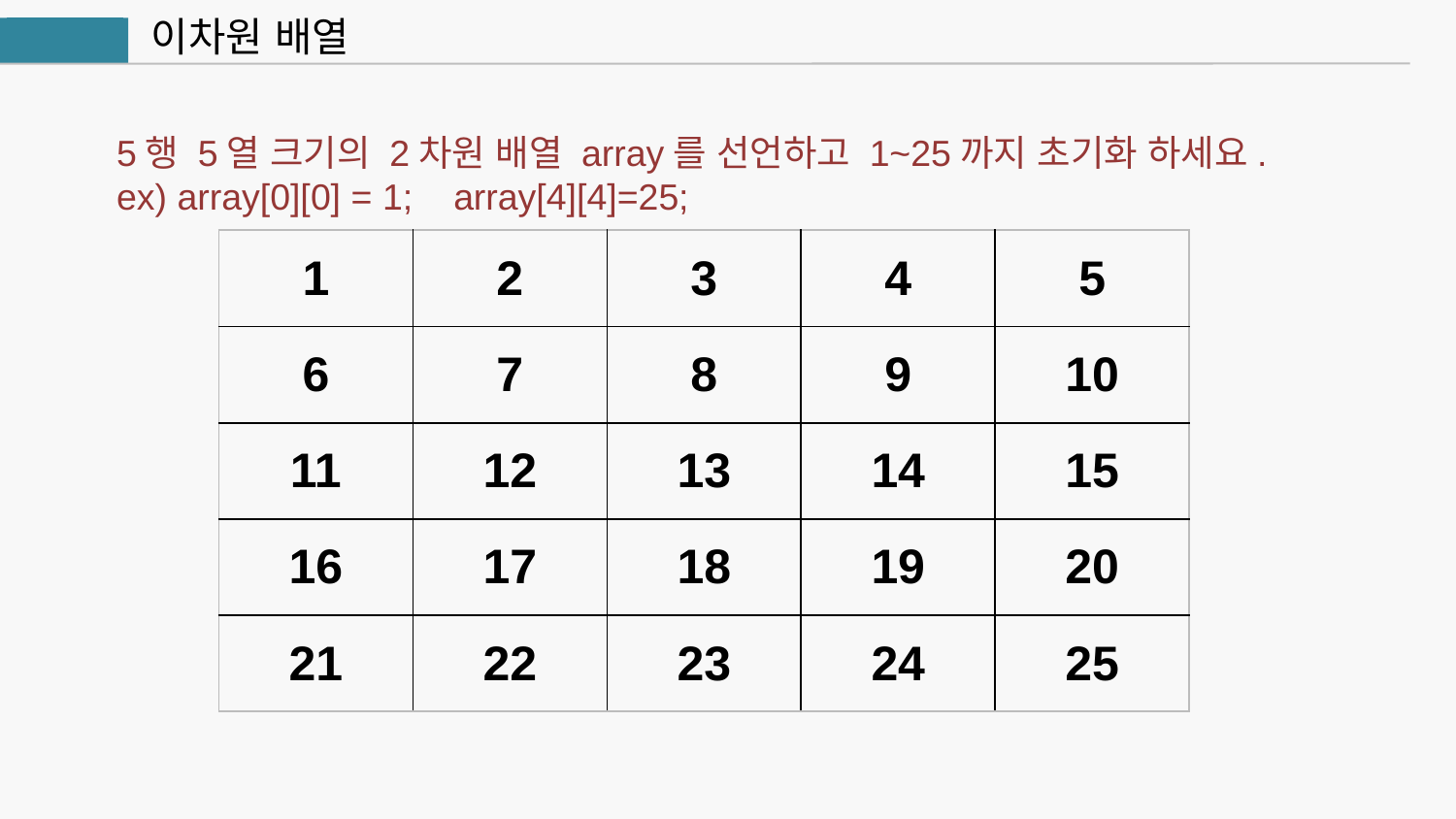

이차원 배열

자바
5행 5열 크기의 2차원 배열 array를 선언하고 1~25까지 초기화 하세요.
ex) array[0][0] = 1;    array[4][4]=25;
| 1 | 2 | 3 | 4 | 5 |
| --- | --- | --- | --- | --- |
| 6 | 7 | 8 | 9 | 10 |
| 11 | 12 | 13 | 14 | 15 |
| 16 | 17 | 18 | 19 | 20 |
| 21 | 22 | 23 | 24 | 25 |